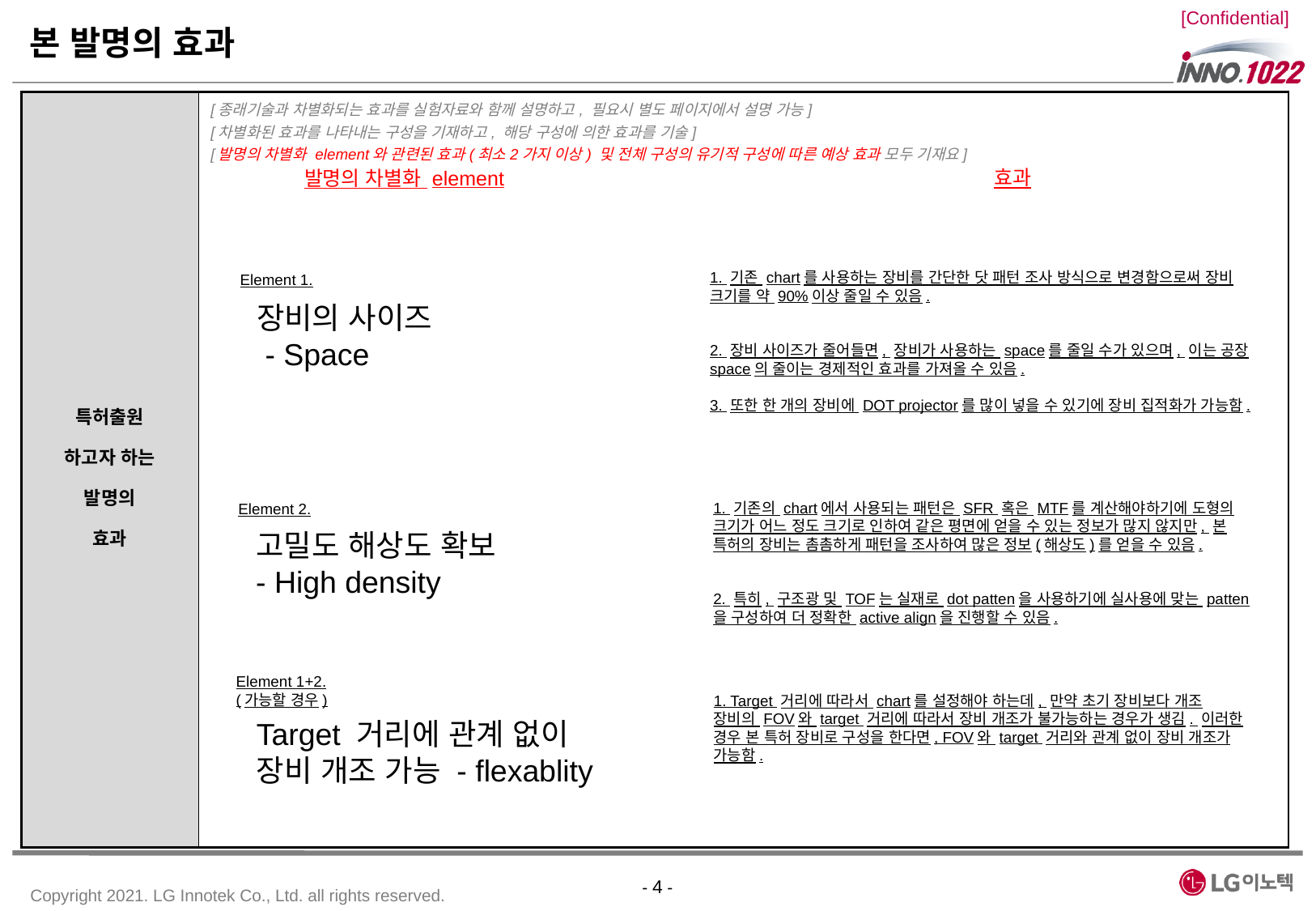

본 발명의 효과

| 특허출원 하고자 하는 발명의 효과 | [종래기술과 차별화되는 효과를 실험자료와 함께 설명하고, 필요시 별도 페이지에서 설명 가능] [차별화된 효과를 나타내는 구성을 기재하고, 해당 구성에 의한 효과를 기술] [발명의 차별화 element와 관련된 효과(최소2가지 이상) 및 전체 구성의 유기적 구성에 따른 예상 효과 모두 기재요] |
| --- | --- |
효과
발명의 차별화 element
1. 기존 chart를 사용하는 장비를 간단한 닷 패턴 조사 방식으로 변경함으로써 장비 크기를 약 90%이상 줄일 수 있음.

2. 장비 사이즈가 줄어들면, 장비가 사용하는 space를 줄일 수가 있으며, 이는 공장 space의 줄이는 경제적인 효과를 가져올 수 있음.

3. 또한 한 개의 장비에 DOT projector를 많이 넣을 수 있기에 장비 집적화가 가능함.
Element 1.
장비의 사이즈
 - Space
1. 기존의 chart에서 사용되는 패턴은 SFR 혹은 MTF를 계산해야하기에 도형의 크기가 어느 정도 크기로 인하여 같은 평면에 얻을 수 있는 정보가 많지 않지만, 본 특허의 장비는 촘촘하게 패턴을 조사하여 많은 정보(해상도)를 얻을 수 있음.

2. 특히, 구조광 및 TOF는 실재로 dot patten을 사용하기에 실사용에 맞는 patten을 구성하여 더 정확한 active align을 진행할 수 있음.
Element 2.
고밀도 해상도 확보
- High density
Element 1+2.
(가능할 경우)
1. Target 거리에 따라서 chart를 설정해야 하는데, 만약 초기 장비보다 개조 장비의 FOV와 target 거리에 따라서 장비 개조가 불가능하는 경우가 생김. 이러한 경우 본 특허 장비로 구성을 한다면, FOV와 target 거리와 관계 없이 장비 개조가 가능함.
Target 거리에 관계 없이
장비 개조 가능 - flexablity
- 4 -